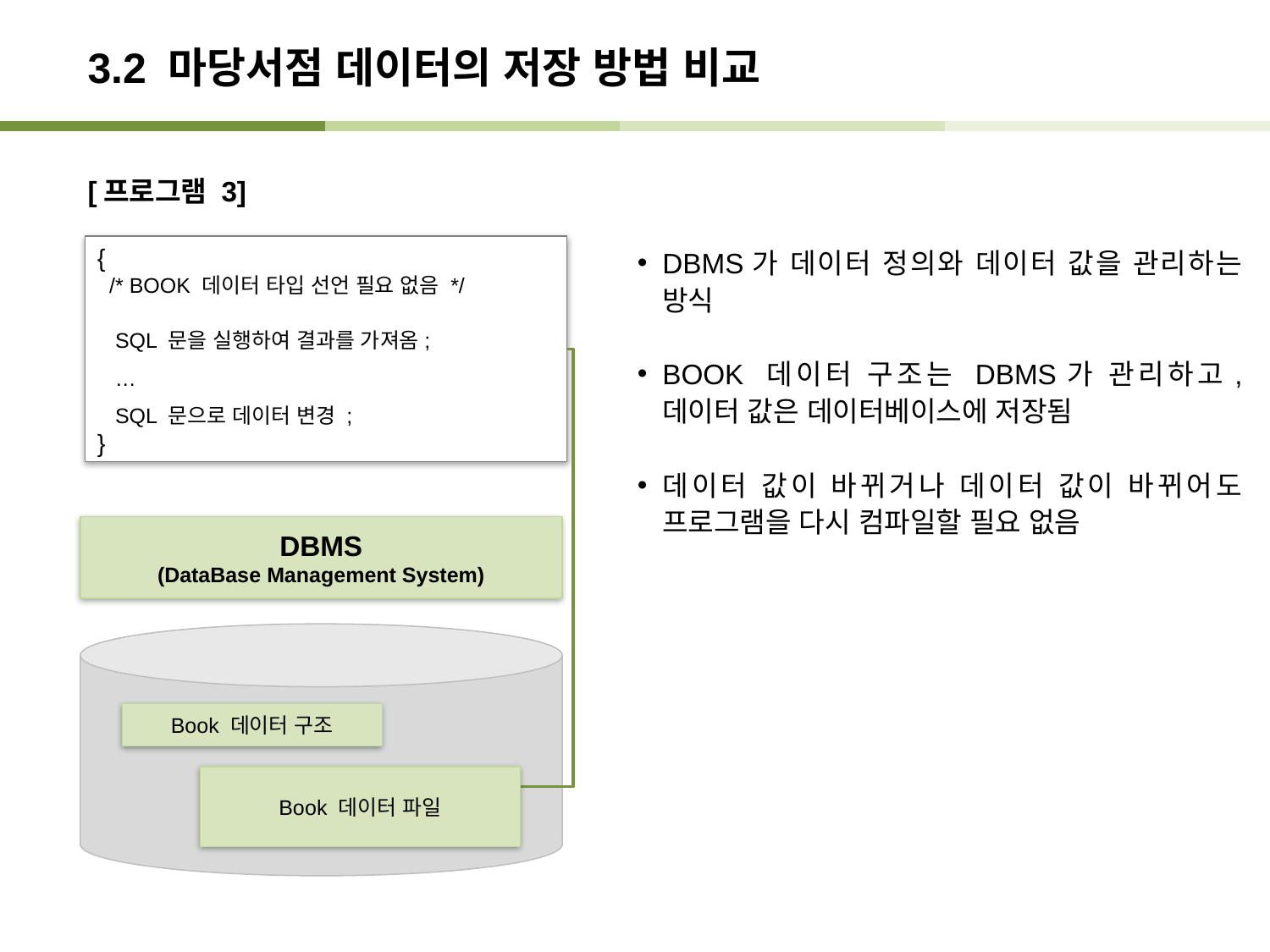

# 3.2 마당서점 데이터의 저장 방법 비교
[프로그램 3]
{
  /* BOOK 데이터 타입 선언 필요 없음 */

   SQL 문을 실행하여 결과를 가져옴;
   …
   SQL 문으로 데이터 변경 ;
}

DBMS
(DataBase Management System)

Book 데이터 구조
Book 데이터 파일
DBMS가 데이터 정의와 데이터 값을 관리하는 방식

BOOK 데이터 구조는 DBMS가 관리하고, 데이터 값은 데이터베이스에 저장됨

데이터 값이 바뀌거나 데이터 값이 바뀌어도 프로그램을 다시 컴파일할 필요 없음